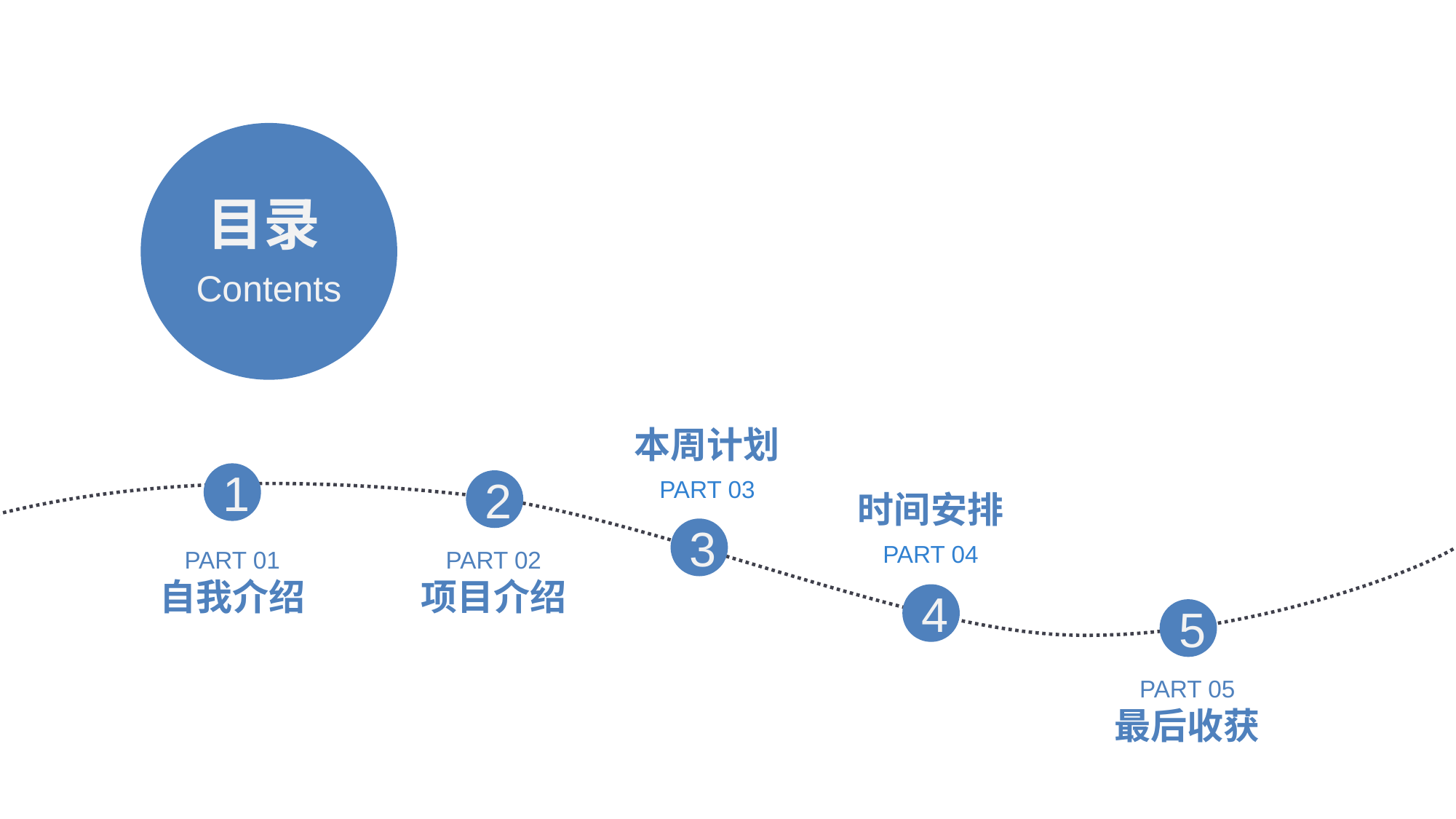

目录
Contents
本周计划
PART 03
1
2
时间安排
PART 04

3
PART 02
项目介绍
PART 01
自我介绍
4
5
PART 05
最后收获
延时符